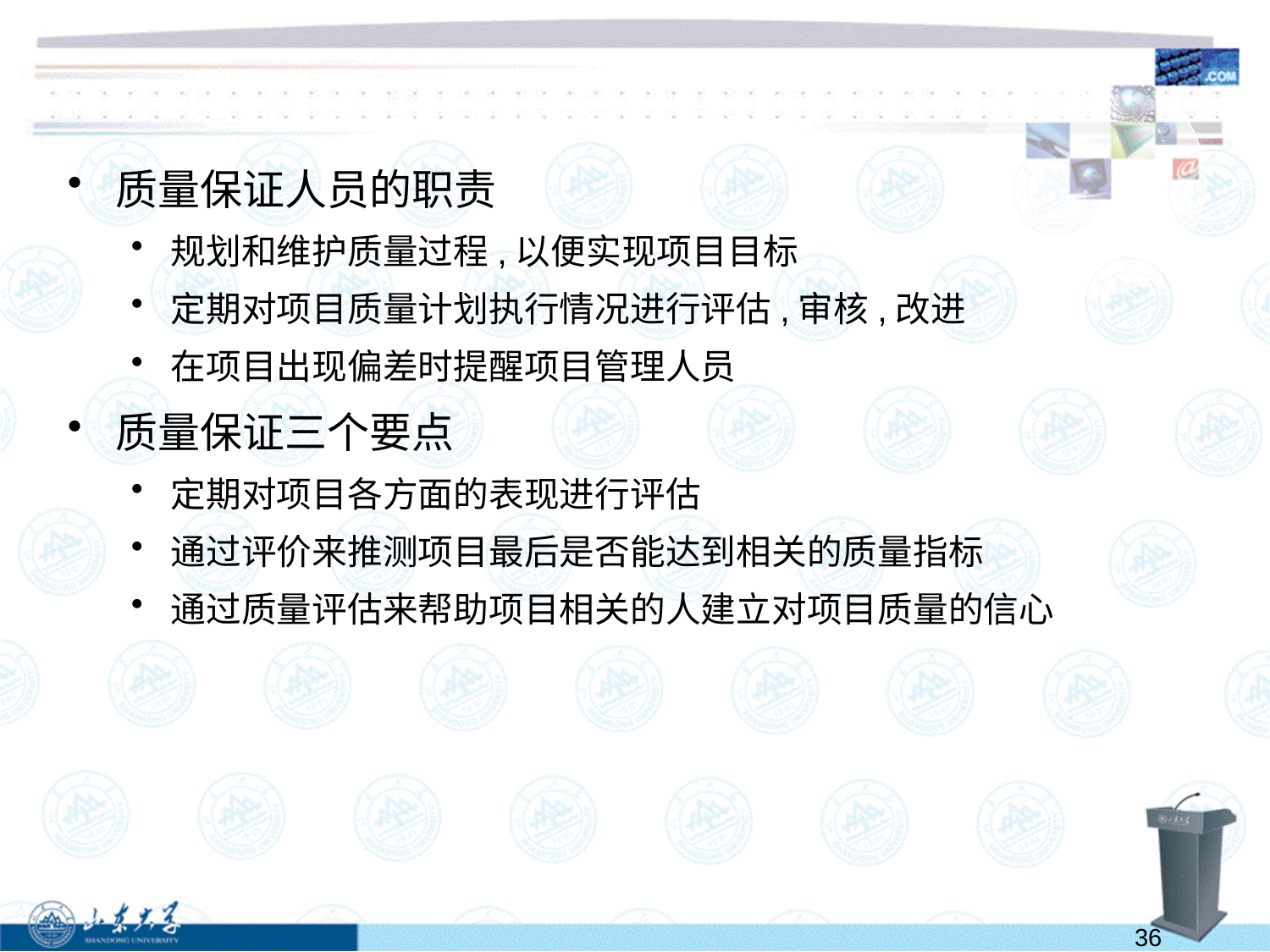

#
质量保证人员的职责
规划和维护质量过程,以便实现项目目标
定期对项目质量计划执行情况进行评估,审核,改进
在项目出现偏差时提醒项目管理人员
质量保证三个要点
定期对项目各方面的表现进行评估
通过评价来推测项目最后是否能达到相关的质量指标
通过质量评估来帮助项目相关的人建立对项目质量的信心
36